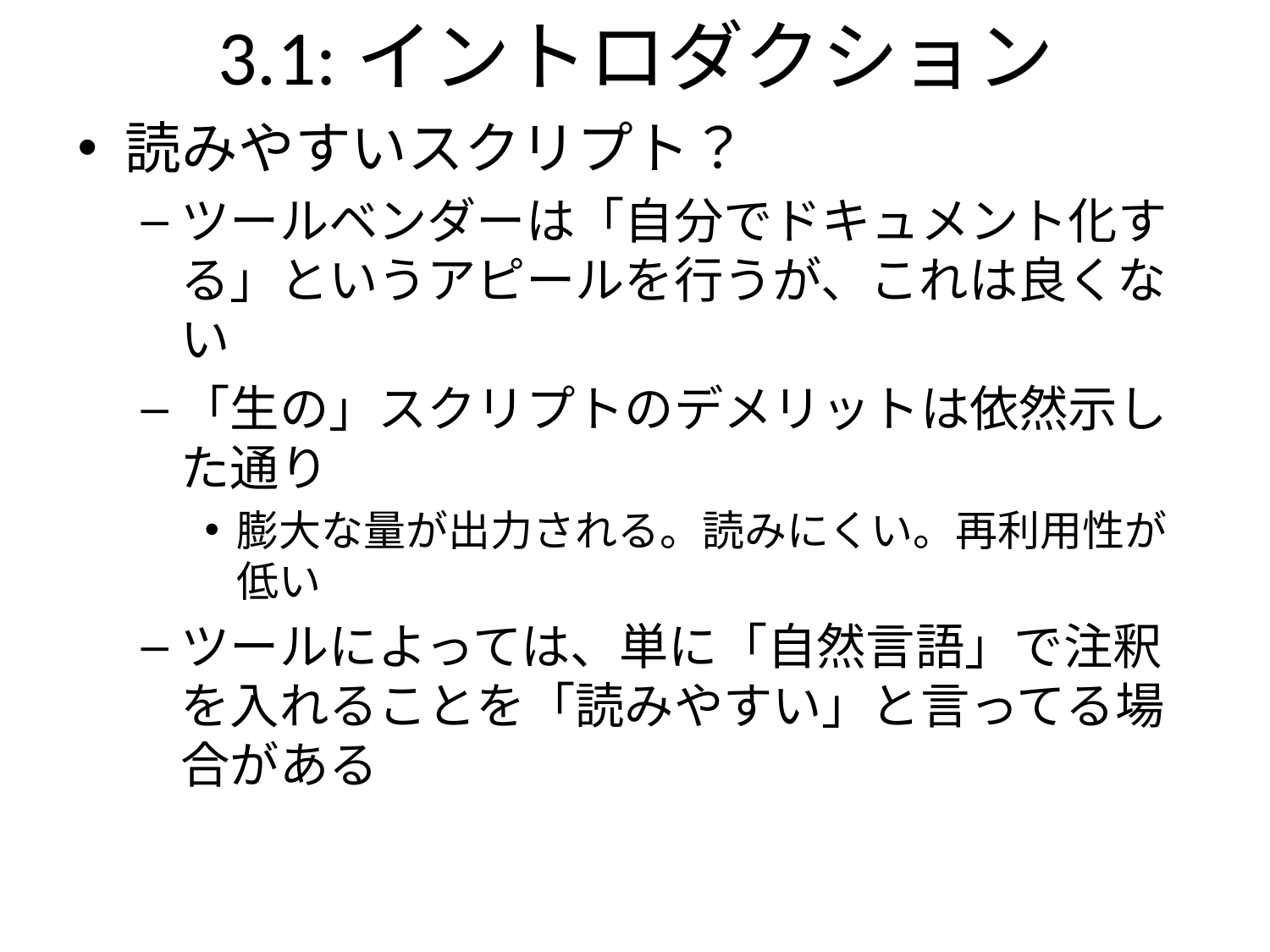

3.1:イントロダクション
読みやすいスクリプト？
ツールベンダーは「自分でドキュメント化する」というアピールを行うが、これは良くない
「生の」スクリプトのデメリットは依然示した通り
膨大な量が出力される。読みにくい。再利用性が低い
ツールによっては、単に「自然言語」で注釈を入れることを「読みやすい」と言ってる場合がある